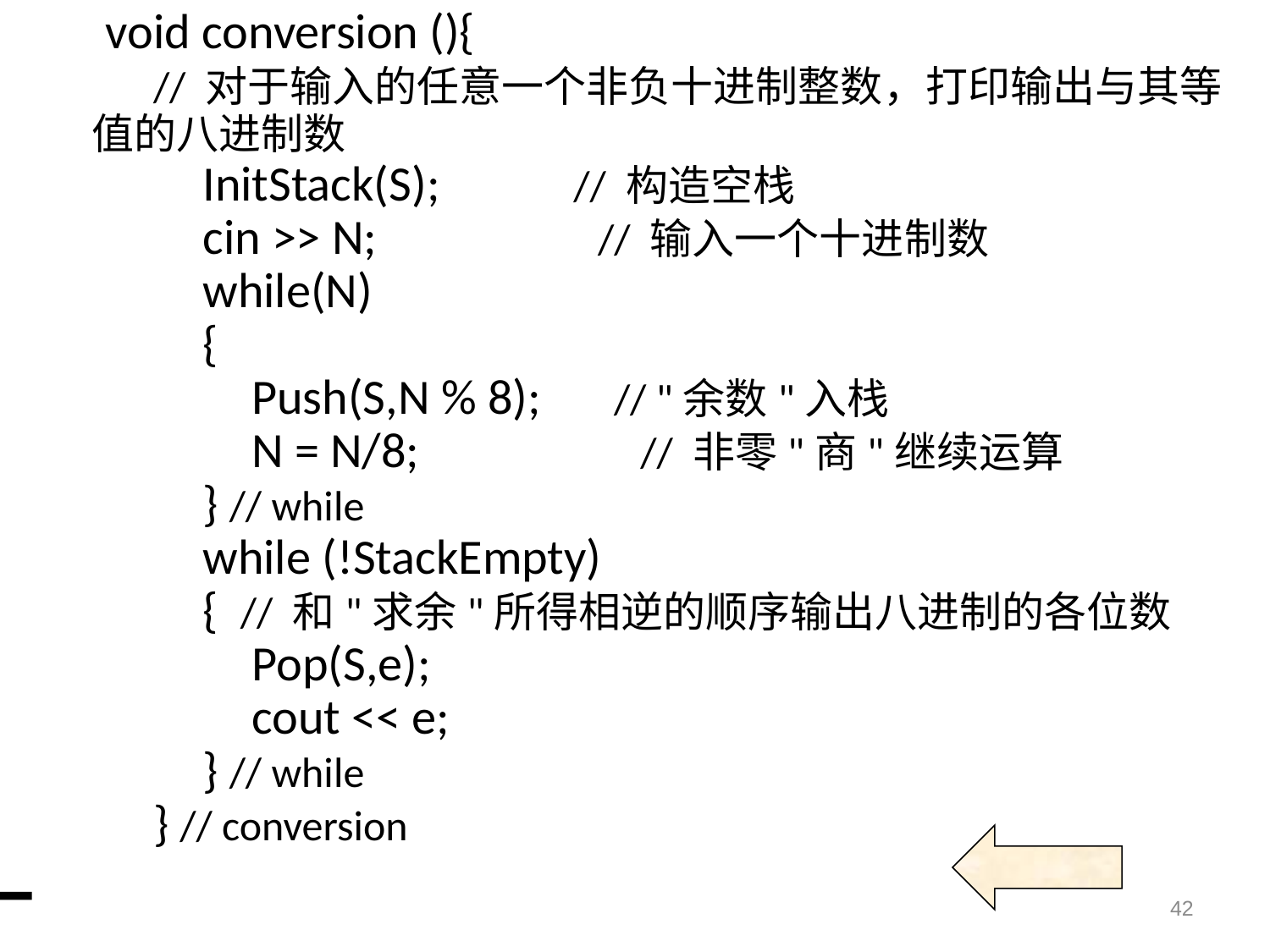

void conversion (){
　// 对于输入的任意一个非负十进制整数，打印输出与其等值的八进制数
　　InitStack(S); 　　// 构造空栈
　　cin >> N;　　　　// 输入一个十进制数
　　while(N)
　　{
　　　Push(S,N % 8);　// "余数"入栈
　　　N = N/8;　　　　// 非零"商"继续运算
　　} // while
　　while (!StackEmpty)
　　{  // 和"求余"所得相逆的顺序输出八进制的各位数
　　　Pop(S,e);
　　　cout << e;
　　} // while
　} // conversion

42